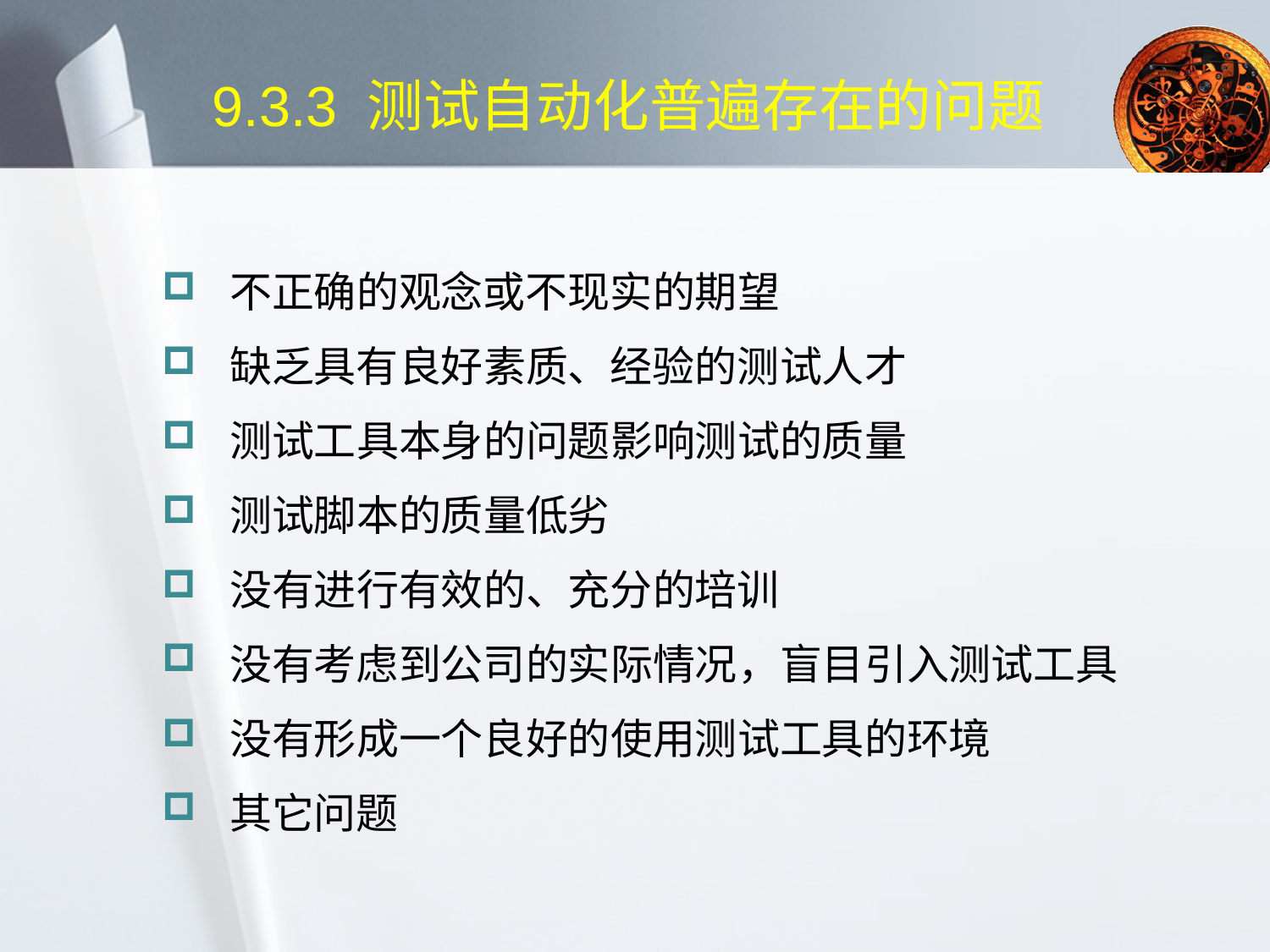

# 9.3.3 测试自动化普遍存在的问题
 不正确的观念或不现实的期望
 缺乏具有良好素质、经验的测试人才
 测试工具本身的问题影响测试的质量
 测试脚本的质量低劣
 没有进行有效的、充分的培训
 没有考虑到公司的实际情况，盲目引入测试工具
 没有形成一个良好的使用测试工具的环境
 其它问题